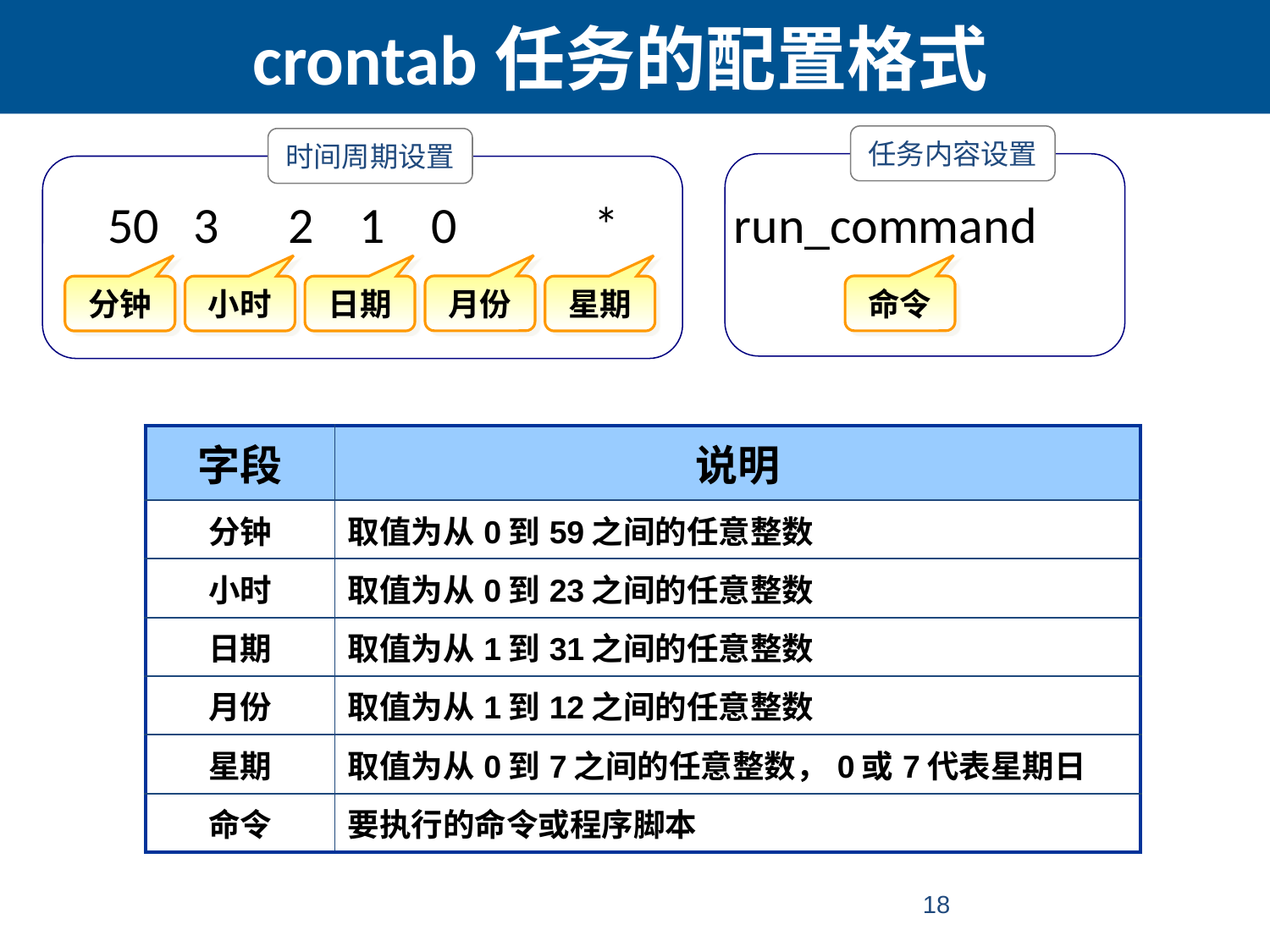

# crontab任务的配置格式
任务内容设置
时间周期设置

50   3      2    1    0            *          run_command
月份
命令
分钟
小时
日期
星期
| 字段 | 说明 |
| --- | --- |
| 分钟 | 取值为从0到59之间的任意整数 |
| 小时 | 取值为从0到23之间的任意整数 |
| 日期 | 取值为从1到31之间的任意整数 |
| 月份 | 取值为从1到12之间的任意整数 |
| 星期 | 取值为从0到7之间的任意整数，0或7代表星期日 |
| 命令 | 要执行的命令或程序脚本 |
18